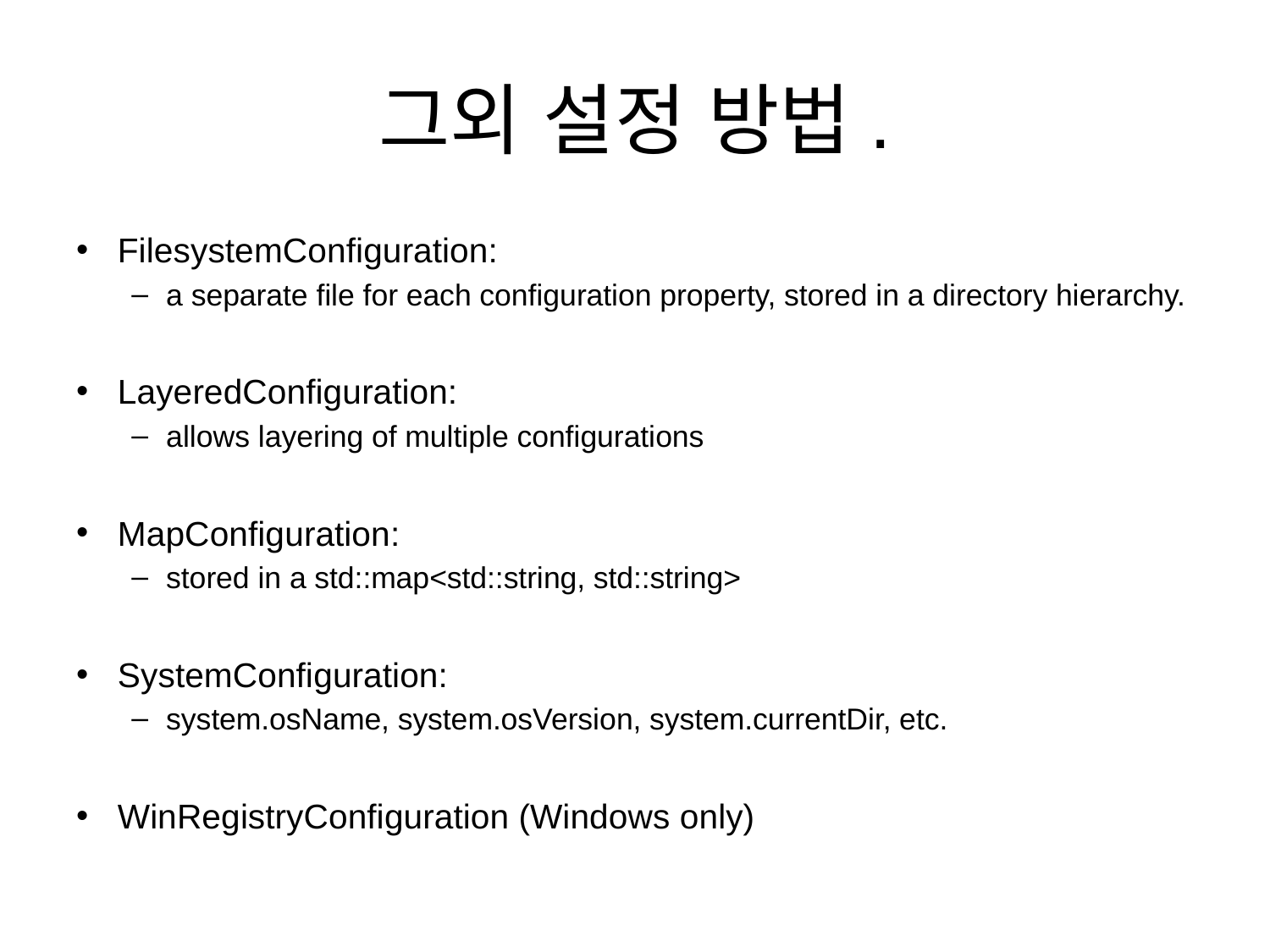

# 그외 설정 방법.
FilesystemConﬁguration:
a separate ﬁle for each conﬁguration property, stored in a directory hierarchy.

LayeredConﬁguration:
allows layering of multiple conﬁgurations

MapConﬁguration:
stored in a std::map<std::string, std::string>

SystemConﬁguration:
system.osName, system.osVersion, system.currentDir, etc.

WinRegistryConﬁguration (Windows only)